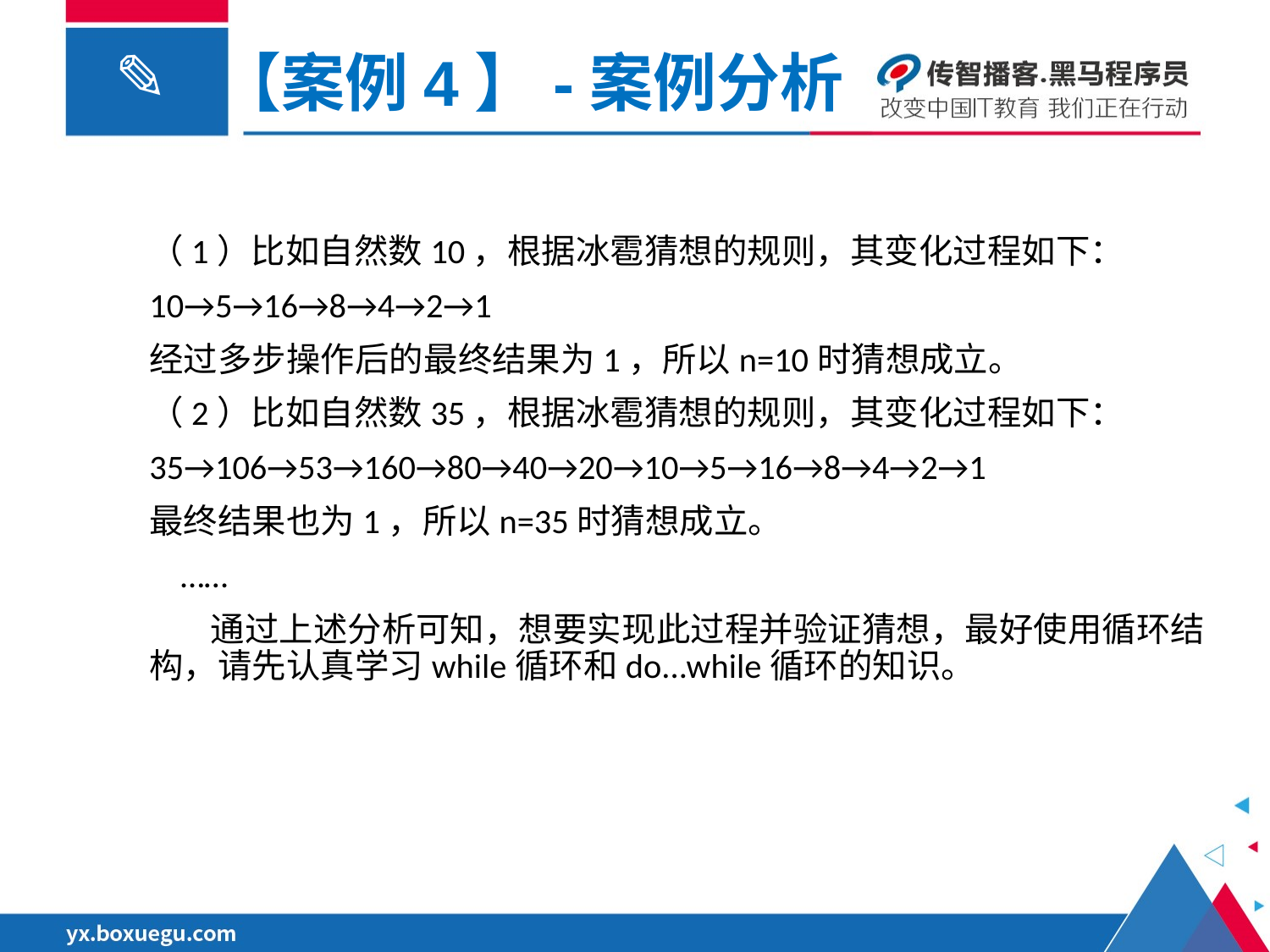

【案例4】-案例分析
（1）比如自然数10，根据冰雹猜想的规则，其变化过程如下：
10→5→16→8→4→2→1
经过多步操作后的最终结果为1，所以n=10时猜想成立。
（2）比如自然数35，根据冰雹猜想的规则，其变化过程如下：
35→106→53→160→80→40→20→10→5→16→8→4→2→1
最终结果也为1，所以n=35时猜想成立。
    ……
       通过上述分析可知，想要实现此过程并验证猜想，最好使用循环结构，请先认真学习while循环和do...while循环的知识。